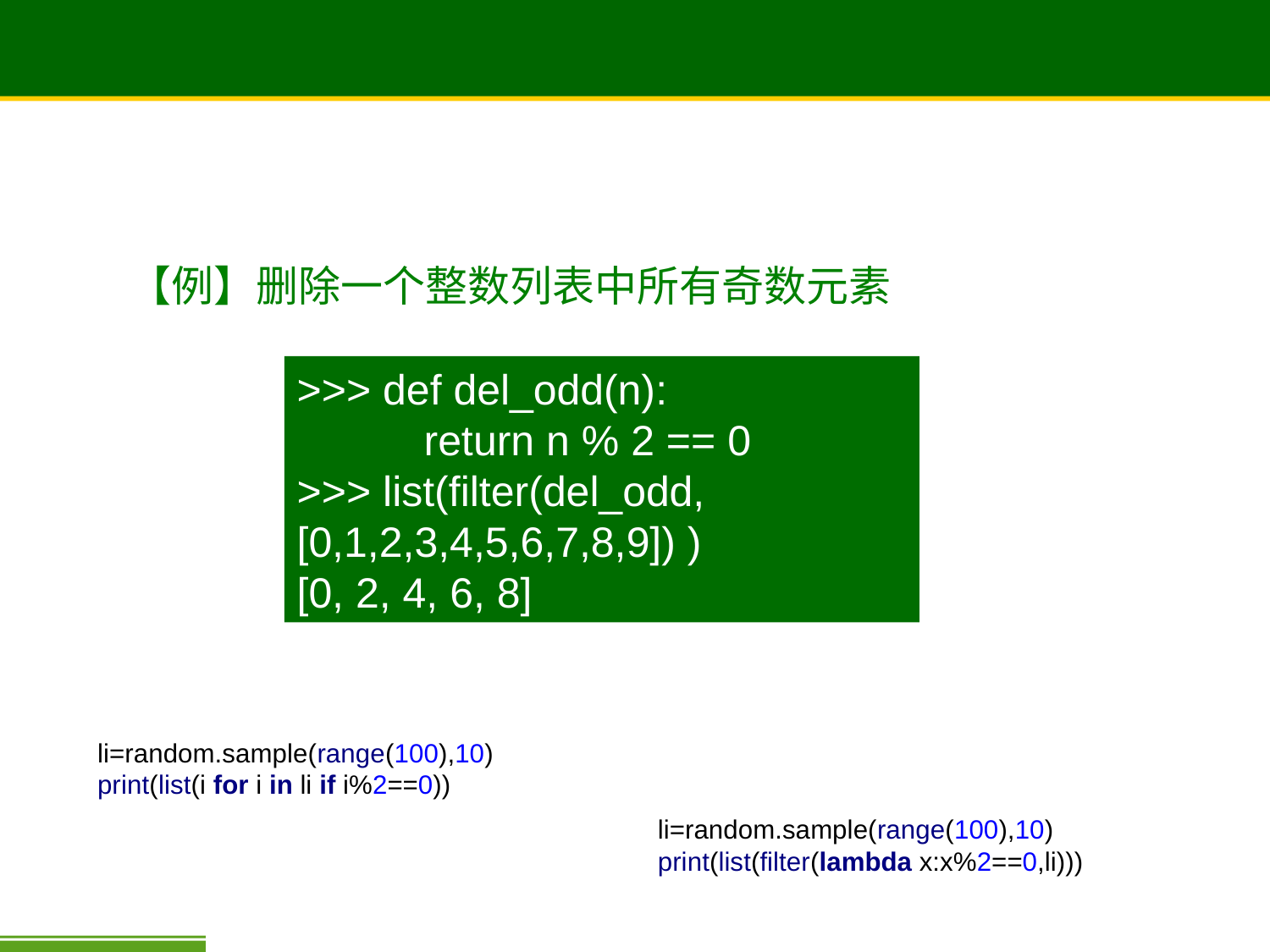

【例】删除一个整数列表中所有奇数元素
>>> def del_odd(n):
	return n % 2 == 0
>>> list(filter(del_odd,[0,1,2,3,4,5,6,7,8,9]) )
[0, 2, 4, 6, 8]
li=random.sample(range(100),10)
print(list(i for i in li if i%2==0))
li=random.sample(range(100),10)
print(list(filter(lambda x:x%2==0,li)))